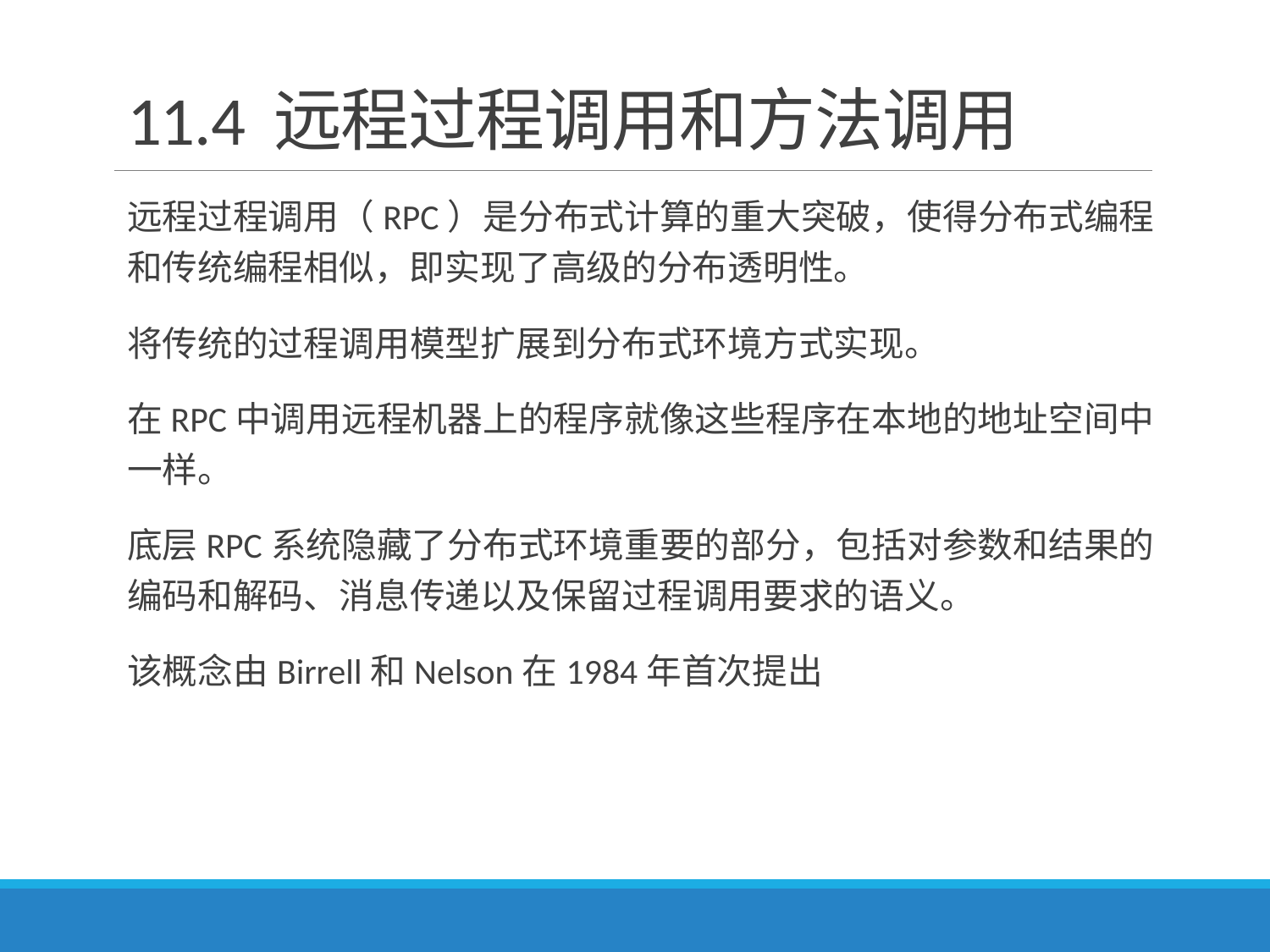

# 11.4 远程过程调用和方法调用
远程过程调用（RPC）是分布式计算的重大突破，使得分布式编程和传统编程相似，即实现了高级的分布透明性。
将传统的过程调用模型扩展到分布式环境方式实现。
在RPC中调用远程机器上的程序就像这些程序在本地的地址空间中一样。
底层RPC系统隐藏了分布式环境重要的部分，包括对参数和结果的编码和解码、消息传递以及保留过程调用要求的语义。
该概念由Birrell和Nelson在1984年首次提出
44